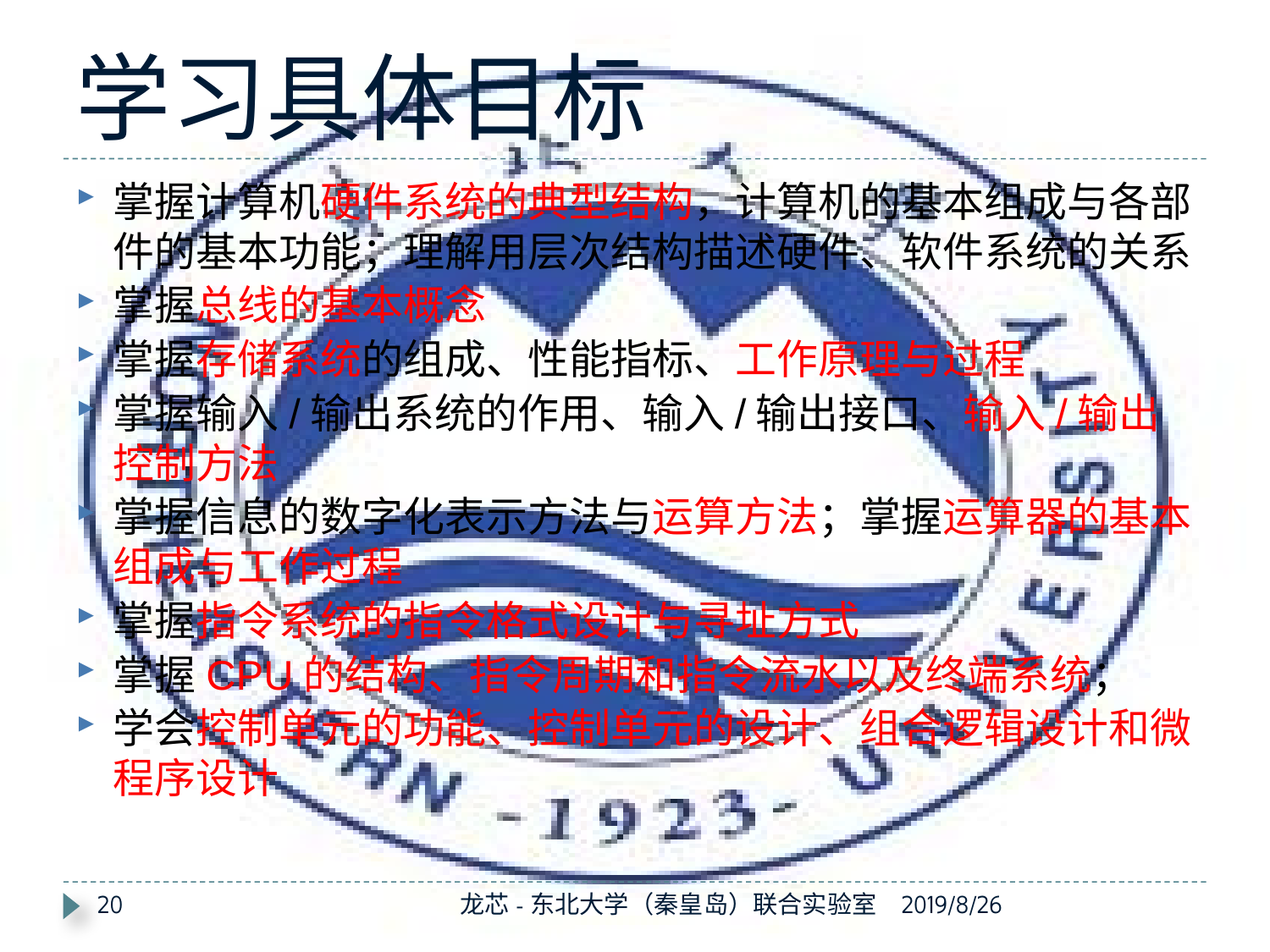

# 学习具体目标
掌握计算机硬件系统的典型结构，计算机的基本组成与各部件的基本功能；理解用层次结构描述硬件、软件系统的关系
掌握总线的基本概念
掌握存储系统的组成、性能指标、工作原理与过程
掌握输入/输出系统的作用、输入/输出接口、输入/输出控制方法
掌握信息的数字化表示方法与运算方法；掌握运算器的基本组成与工作过程
掌握指令系统的指令格式设计与寻址方式
掌握CPU的结构、指令周期和指令流水以及终端系统；
学会控制单元的功能、控制单元的设计、组合逻辑设计和微程序设计
20
龙芯-东北大学（秦皇岛）联合实验室
2019/8/26